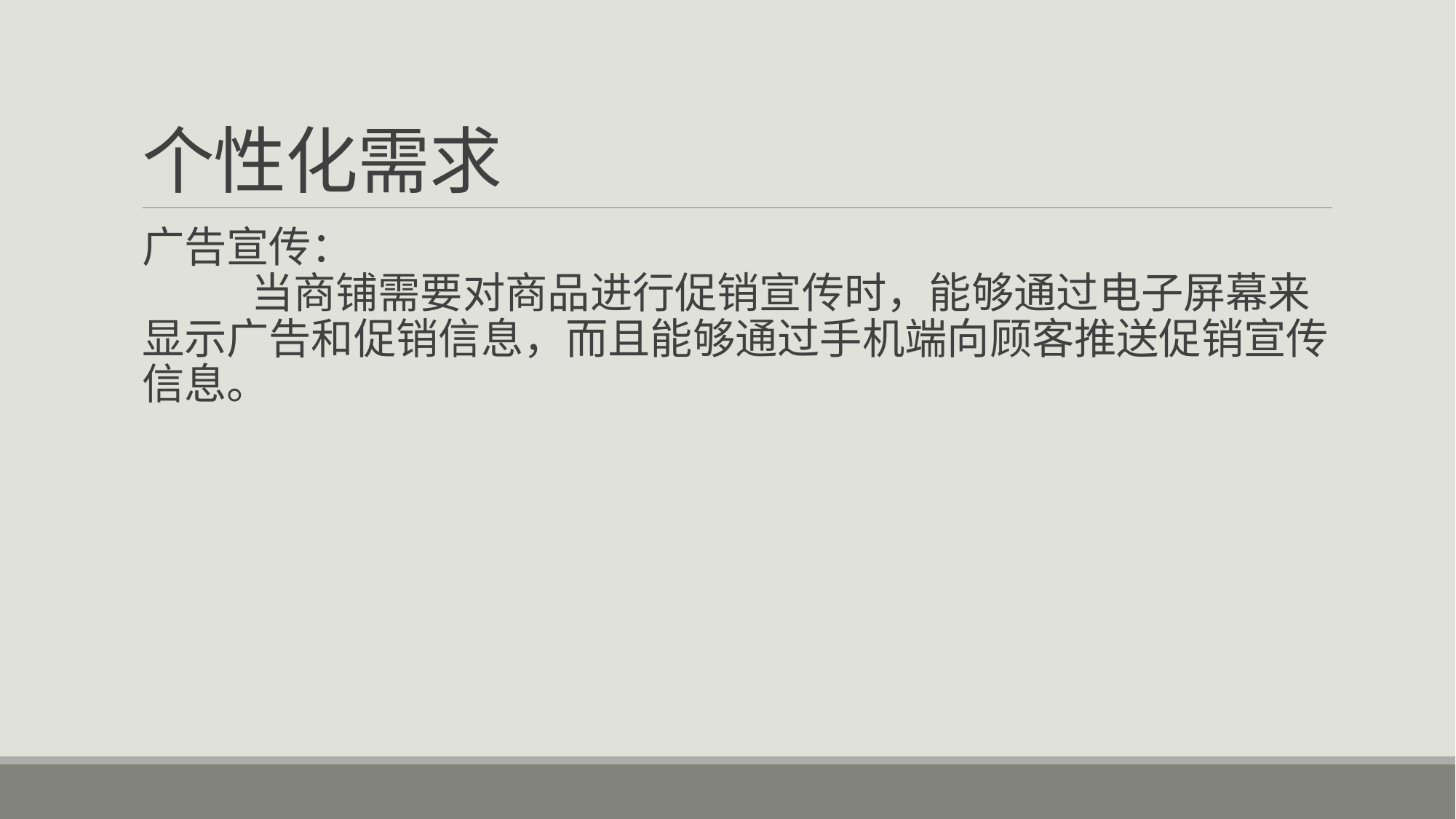

# 个性化需求
广告宣传：
	当商铺需要对商品进行促销宣传时，能够通过电子屏幕来显示广告和促销信息，而且能够通过手机端向顾客推送促销宣传信息。